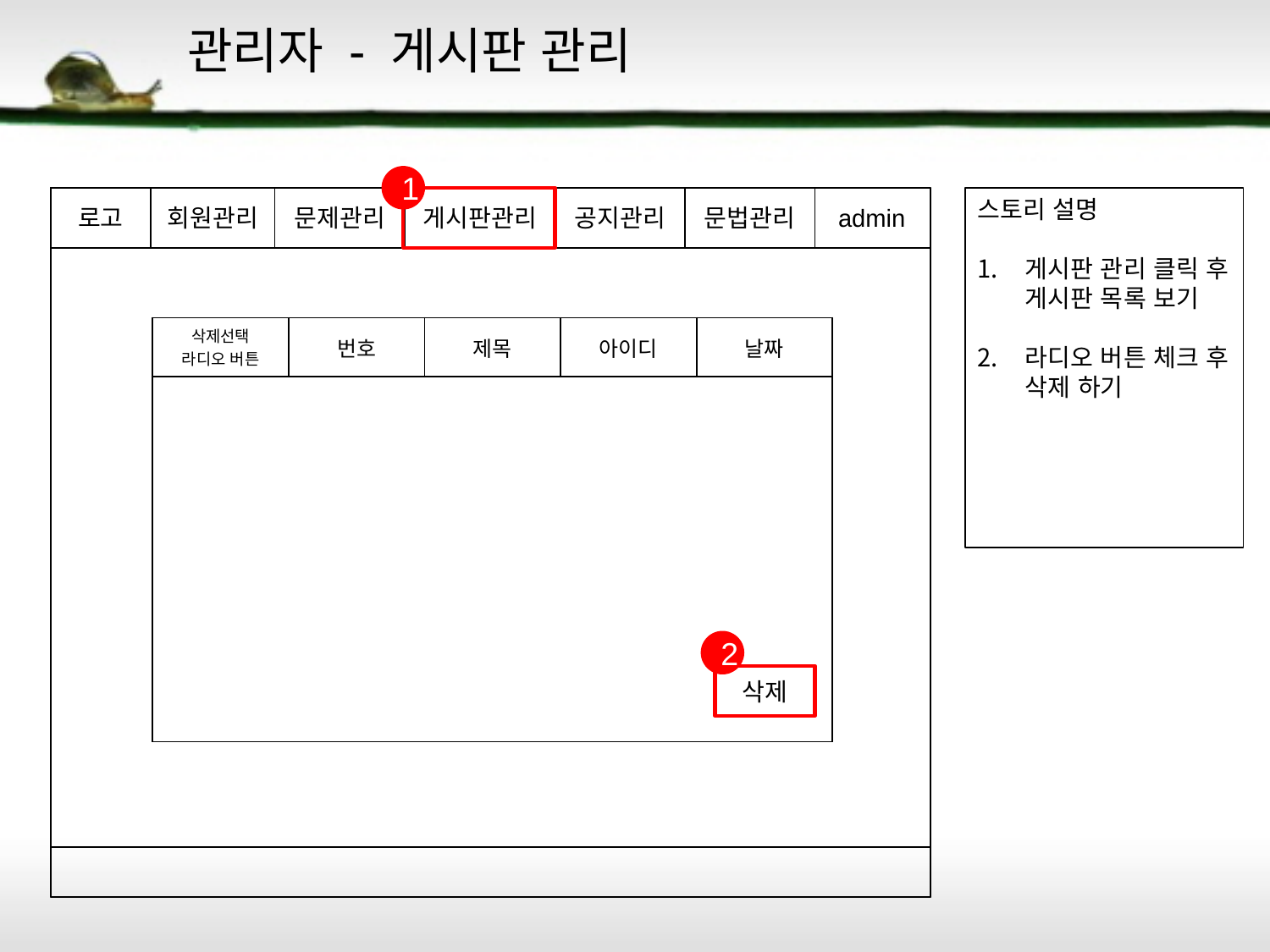

관리자 - 게시판 관리
1

로고
회원관리
문제관리
게시판관리
공지관리
admin

문법관리
삭제

2

스토리 설명

게시판 관리 클릭 후 게시판 목록 보기

라디오 버튼 체크 후 삭제 하기
| 삭제선택 라디오 버튼 | 번호 | 제목 | 아이디 | 날짜 |
| --- | --- | --- | --- | --- |
|  |  |  |  |  |
|  |  |  |  |  |
|  |  |  |  |  |
|  |  |  |  |  |
|  |  |  |  |  |
|  |  |  |  |  |